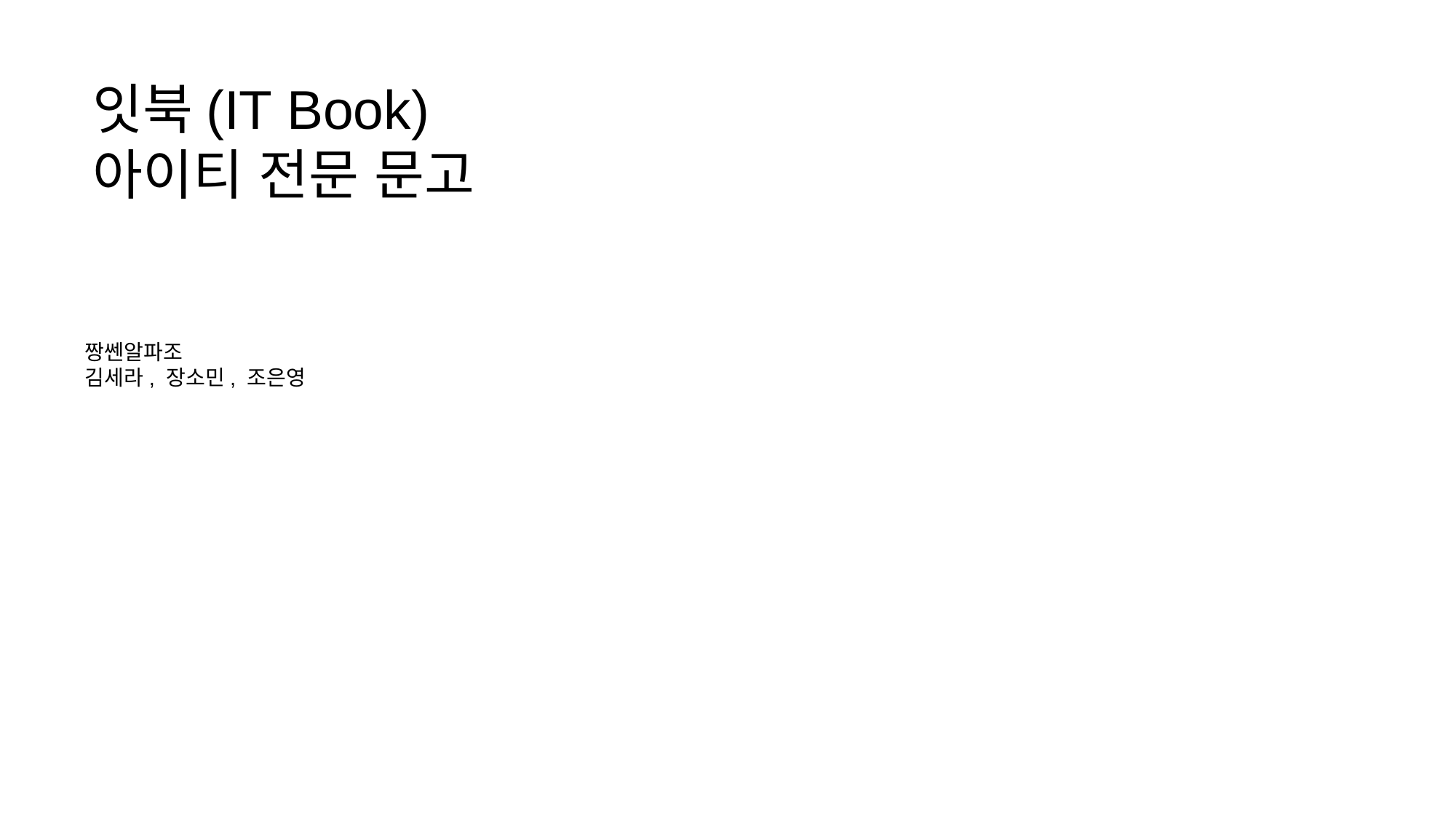

잇북(IT Book)
아이티 전문 문고
짱쎈알파조
김세라, 장소민, 조은영